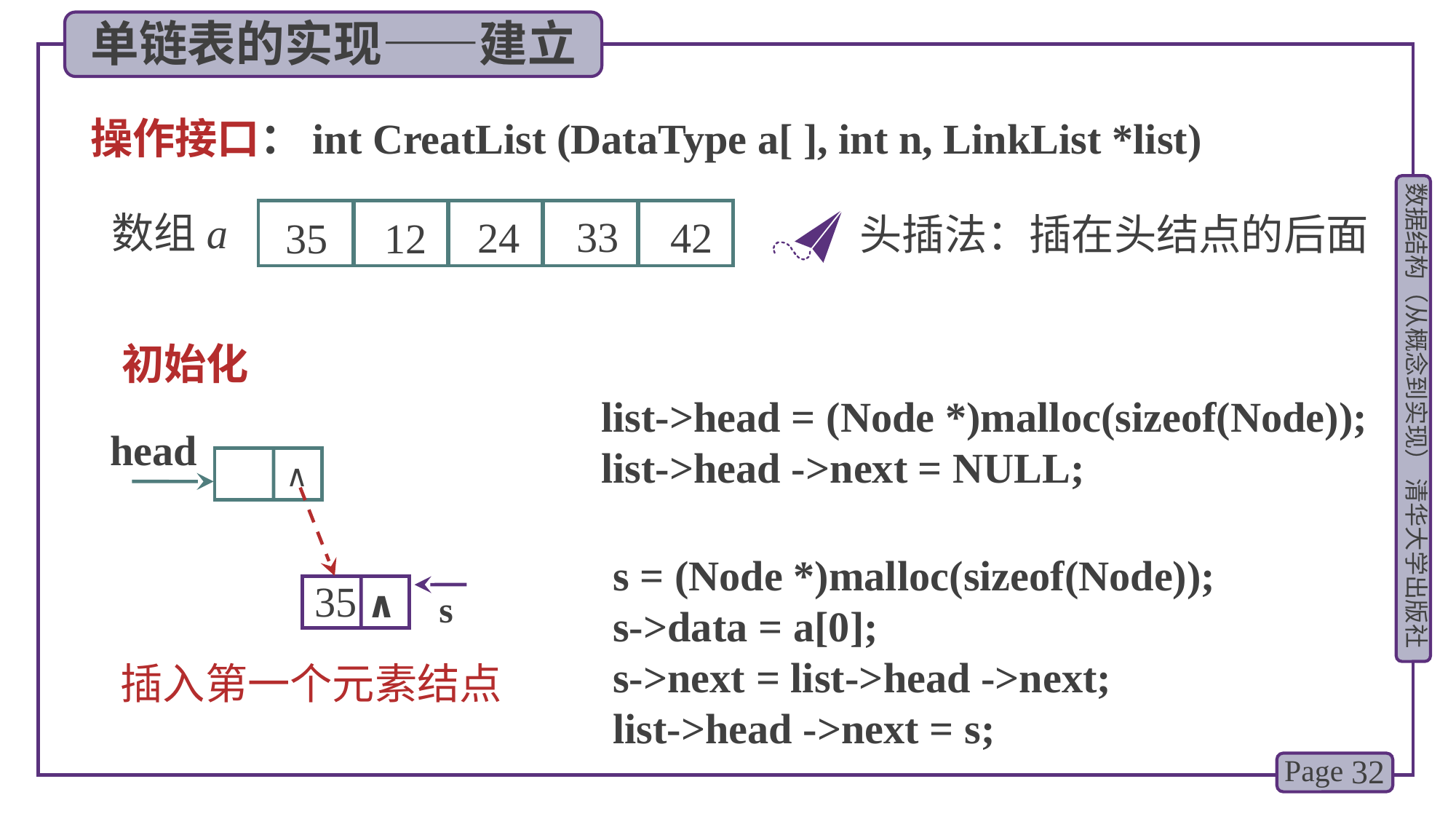

单链表的实现——建立

操作接口：int CreatList (DataType a[ ], int n, LinkList *list)
数组a

 33
 24
 42
 35
 12
头插法：插在头结点的后面

初始化
list->head = (Node *)malloc(sizeof(Node));
list->head ->next = NULL;
head

∧

s = (Node *)malloc(sizeof(Node));
s->data = a[0];
s->next = list->head ->next;
list->head ->next = s;
∧
 35

s
插入第一个元素结点